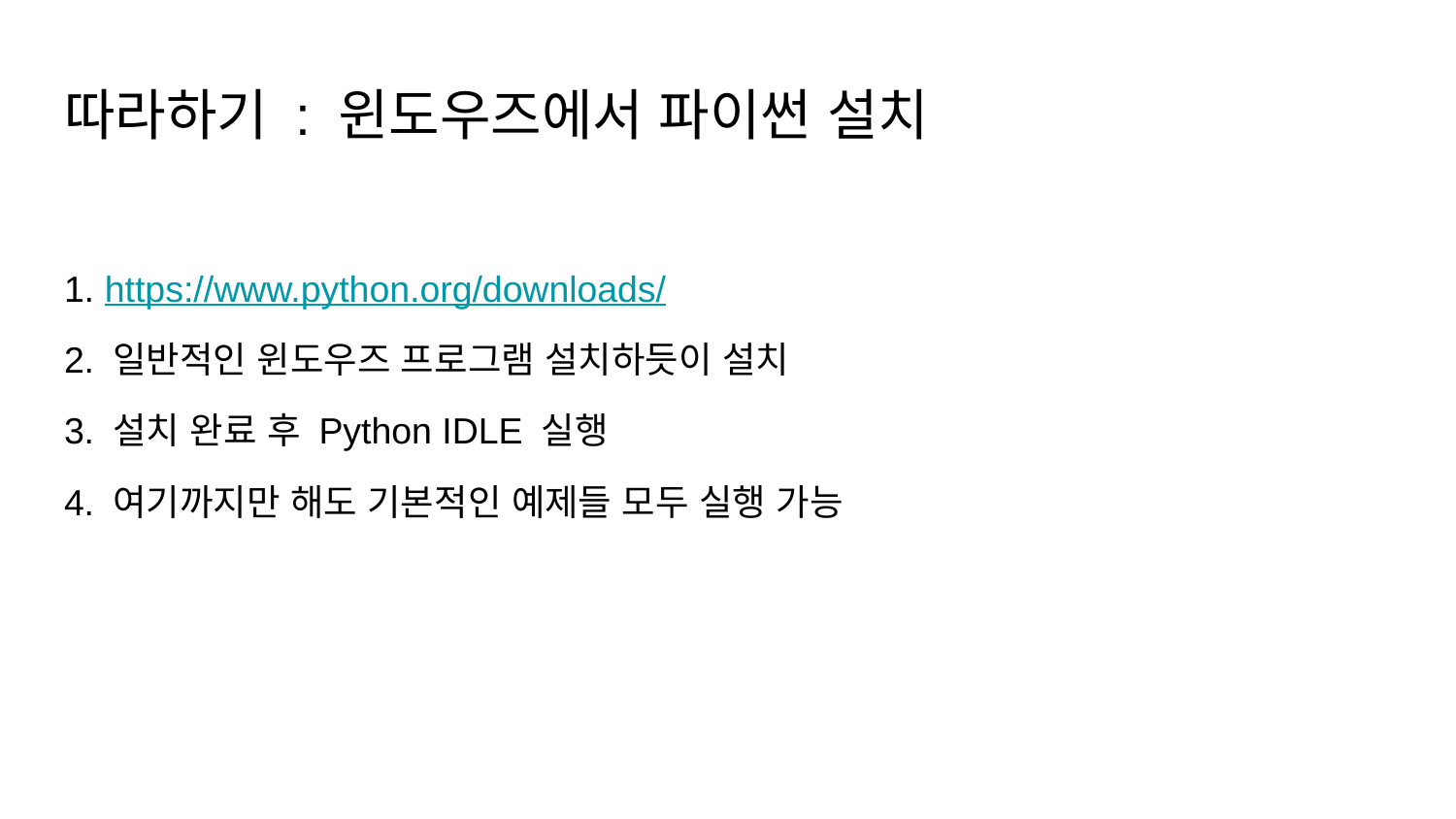

# 따라하기 : 윈도우즈에서 파이썬 설치

1. https://www.python.org/downloads/
2. 일반적인 윈도우즈 프로그램 설치하듯이 설치
3. 설치 완료 후 Python IDLE 실행
4. 여기까지만 해도 기본적인 예제들 모두 실행 가능